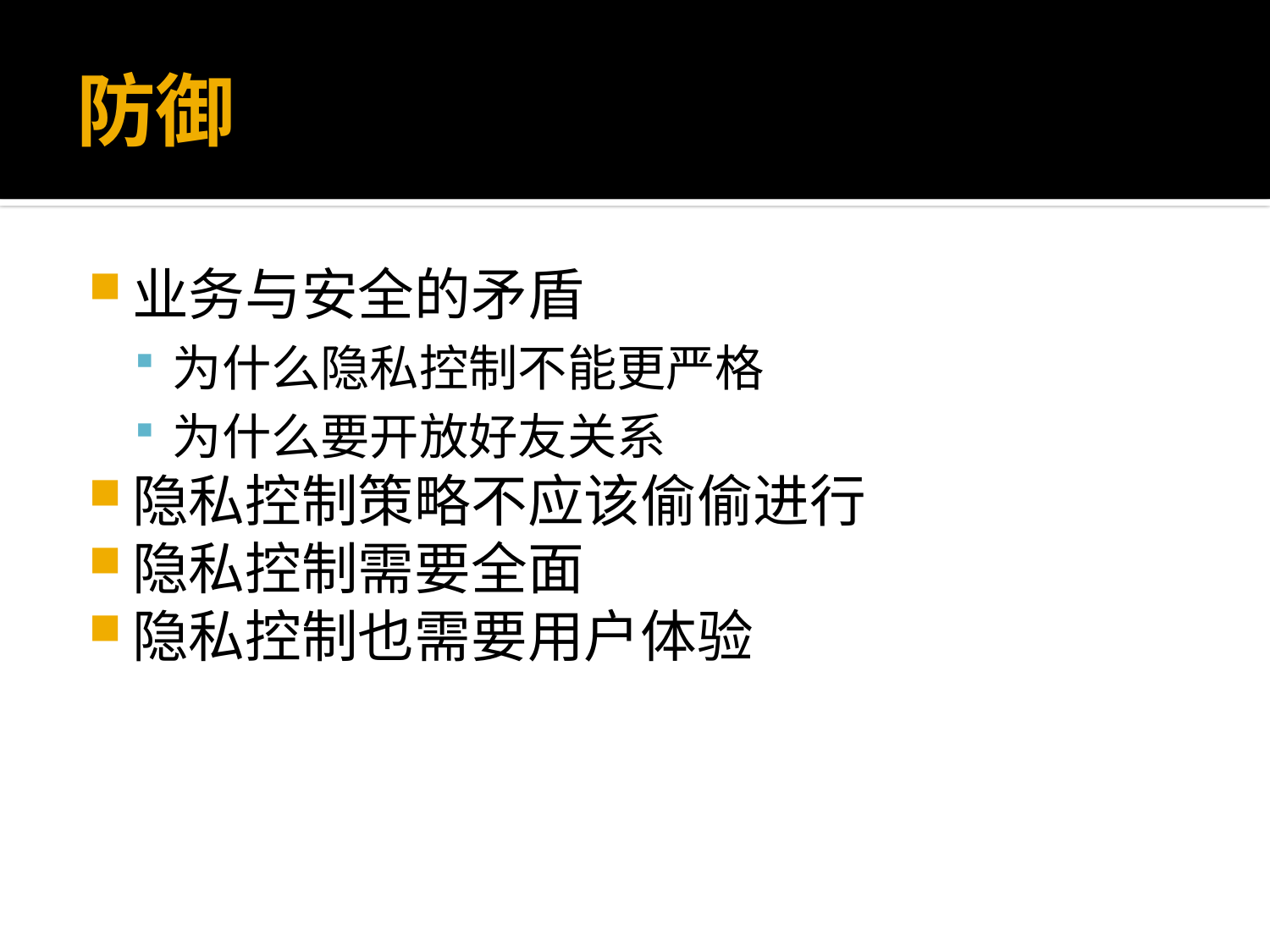

# 防御
业务与安全的矛盾
为什么隐私控制不能更严格
为什么要开放好友关系
隐私控制策略不应该偷偷进行
隐私控制需要全面
隐私控制也需要用户体验